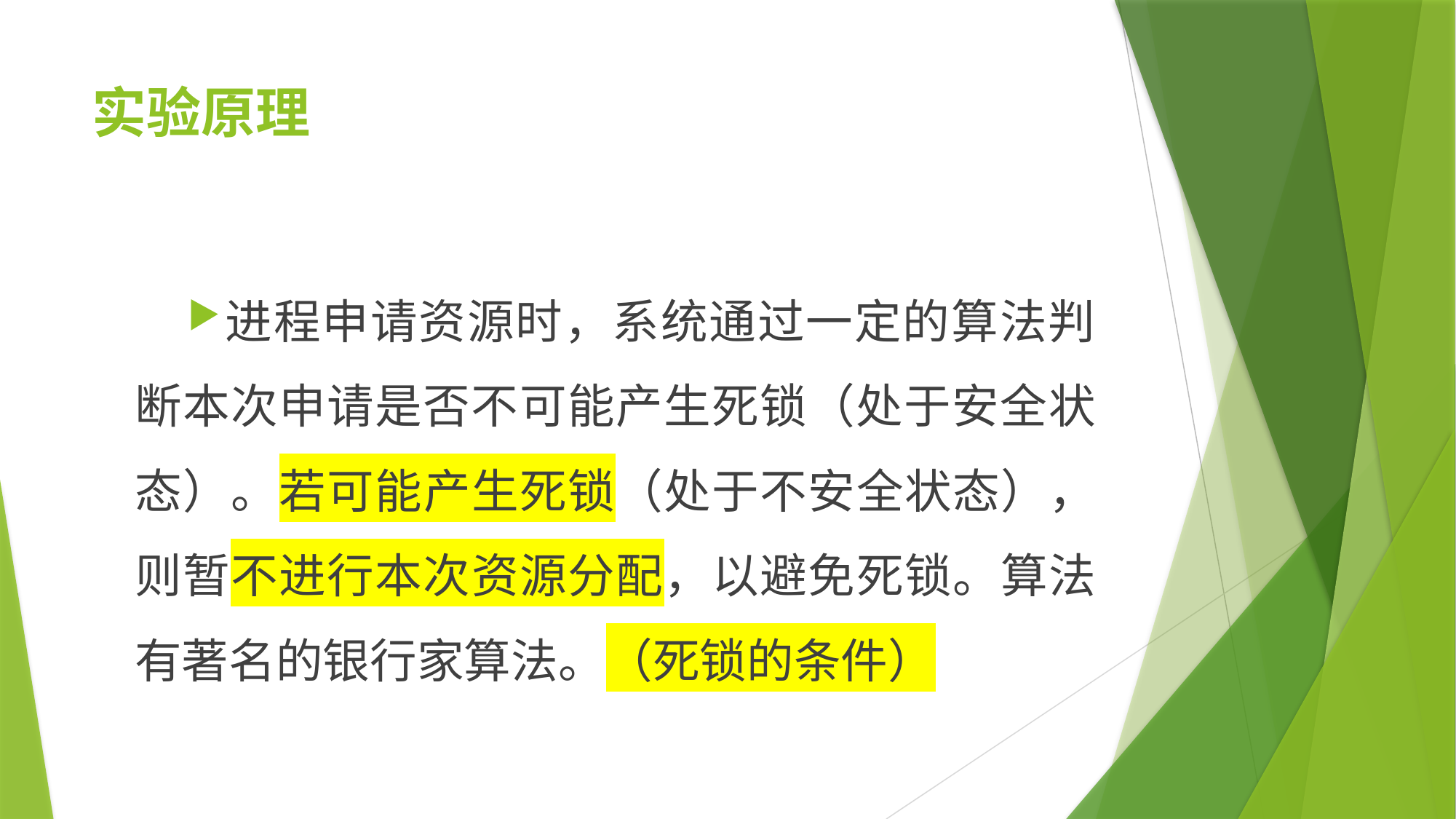

# 实验原理
进程申请资源时，系统通过一定的算法判断本次申请是否不可能产生死锁（处于安全状态）。若可能产生死锁（处于不安全状态），则暂不进行本次资源分配，以避免死锁。算法有著名的银行家算法。（死锁的条件）